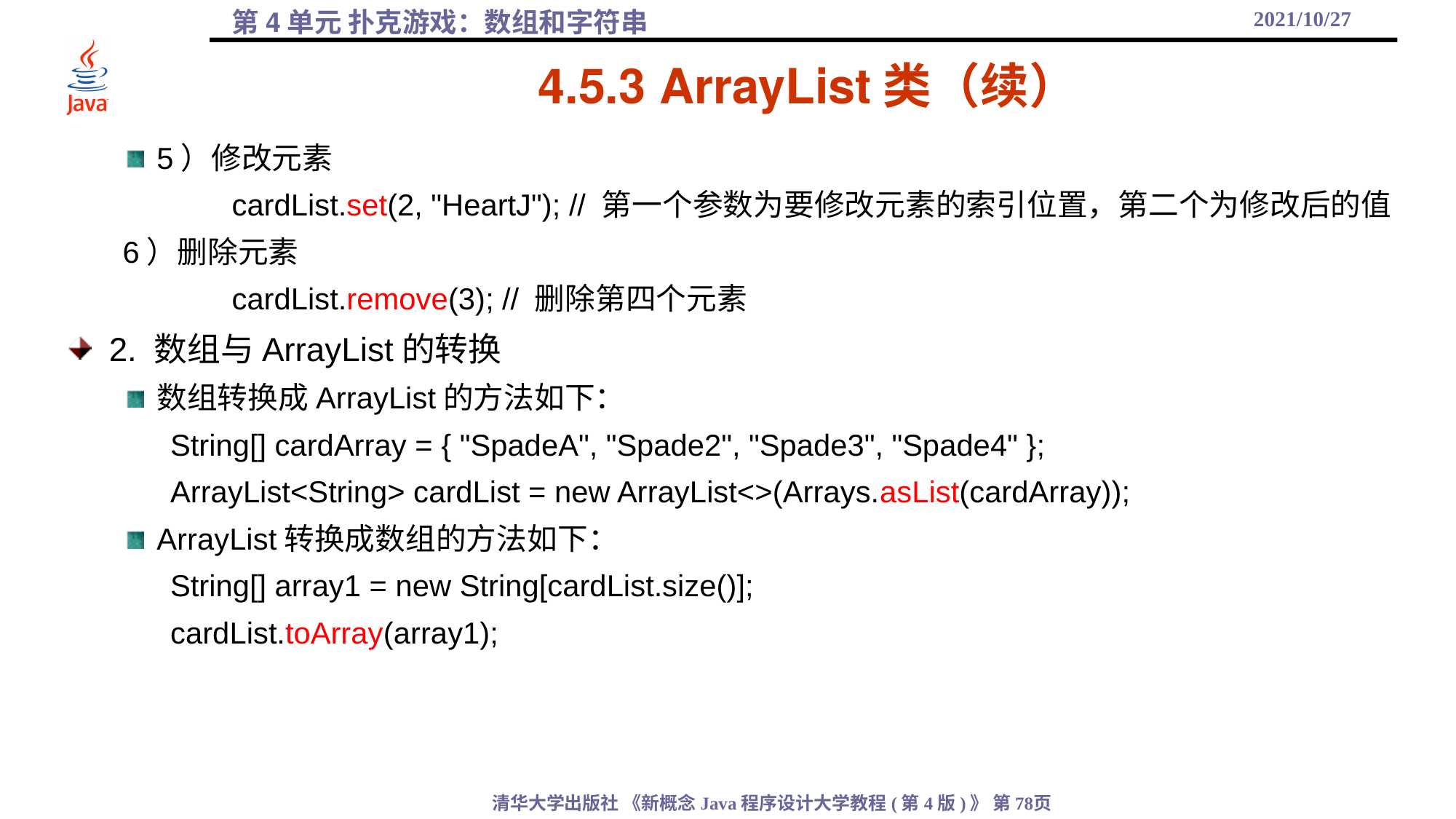

2021/10/27
# 4.5.3 ArrayList类（续）
5）修改元素
	cardList.set(2, "HeartJ"); // 第一个参数为要修改元素的索引位置，第二个为修改后的值
6）删除元素
	cardList.remove(3); // 删除第四个元素
2. 数组与ArrayList的转换
数组转换成ArrayList的方法如下：
String[] cardArray = { "SpadeA", "Spade2", "Spade3", "Spade4" };
ArrayList<String> cardList = new ArrayList<>(Arrays.asList(cardArray));
ArrayList转换成数组的方法如下：
String[] array1 = new String[cardList.size()];
cardList.toArray(array1);